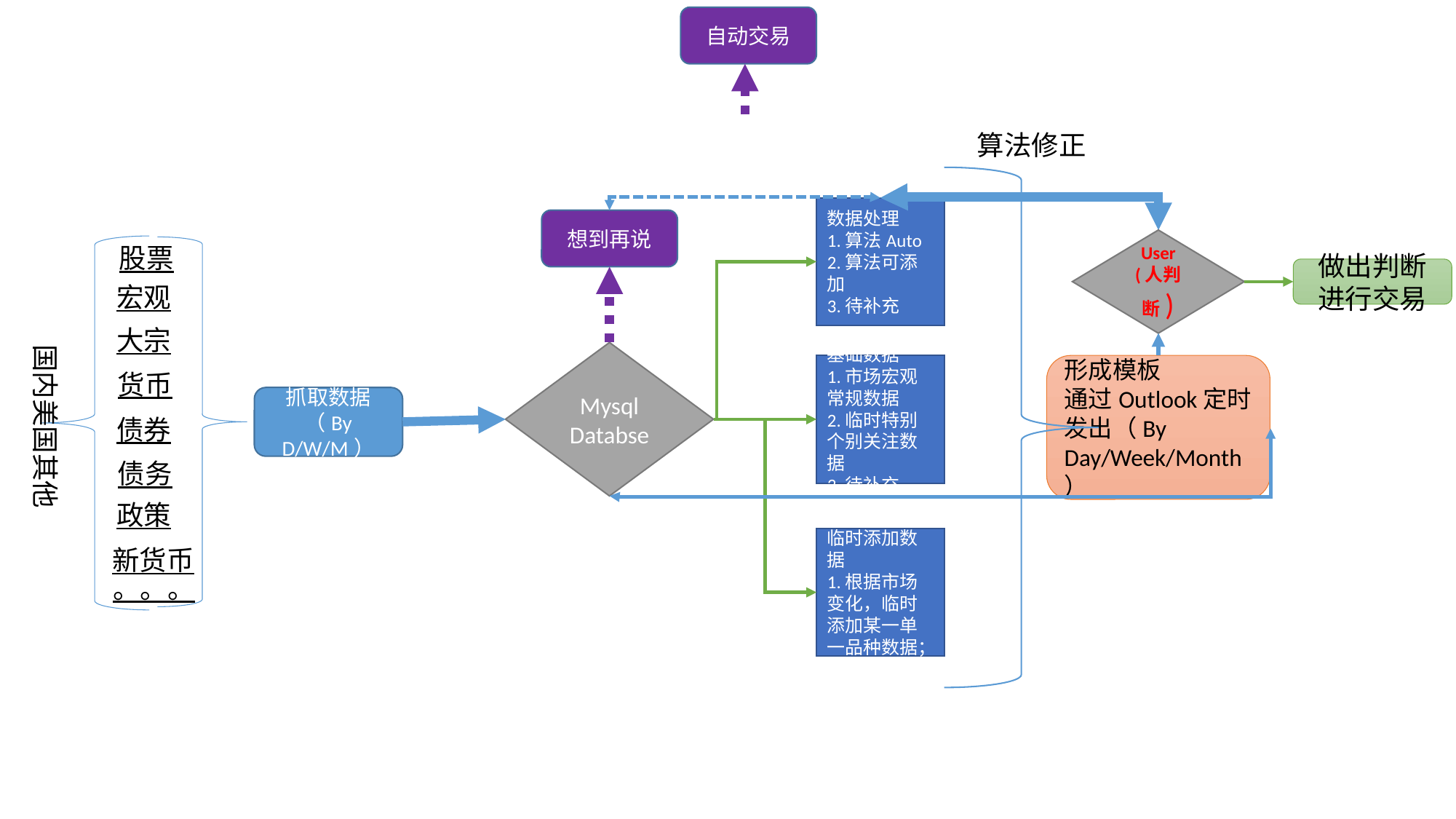

自动交易
算法修正

数据处理
1.算法Auto
2.算法可添加
3.待补充
想到再说
User
(人判断)
股票

做出判断进行交易
宏观
大宗
国内美国其他
Mysql
Databse
基础数据
1.市场宏观常规数据
2.临时特别个别关注数据
3.待补充
形成模板
通过Outlook定时发出（By Day/Week/Month）
货币
抓取数据
（By D/W/M）
债券
债务
政策
临时添加数据
1.根据市场变化，临时添加某一单一品种数据；
新货币
。。。